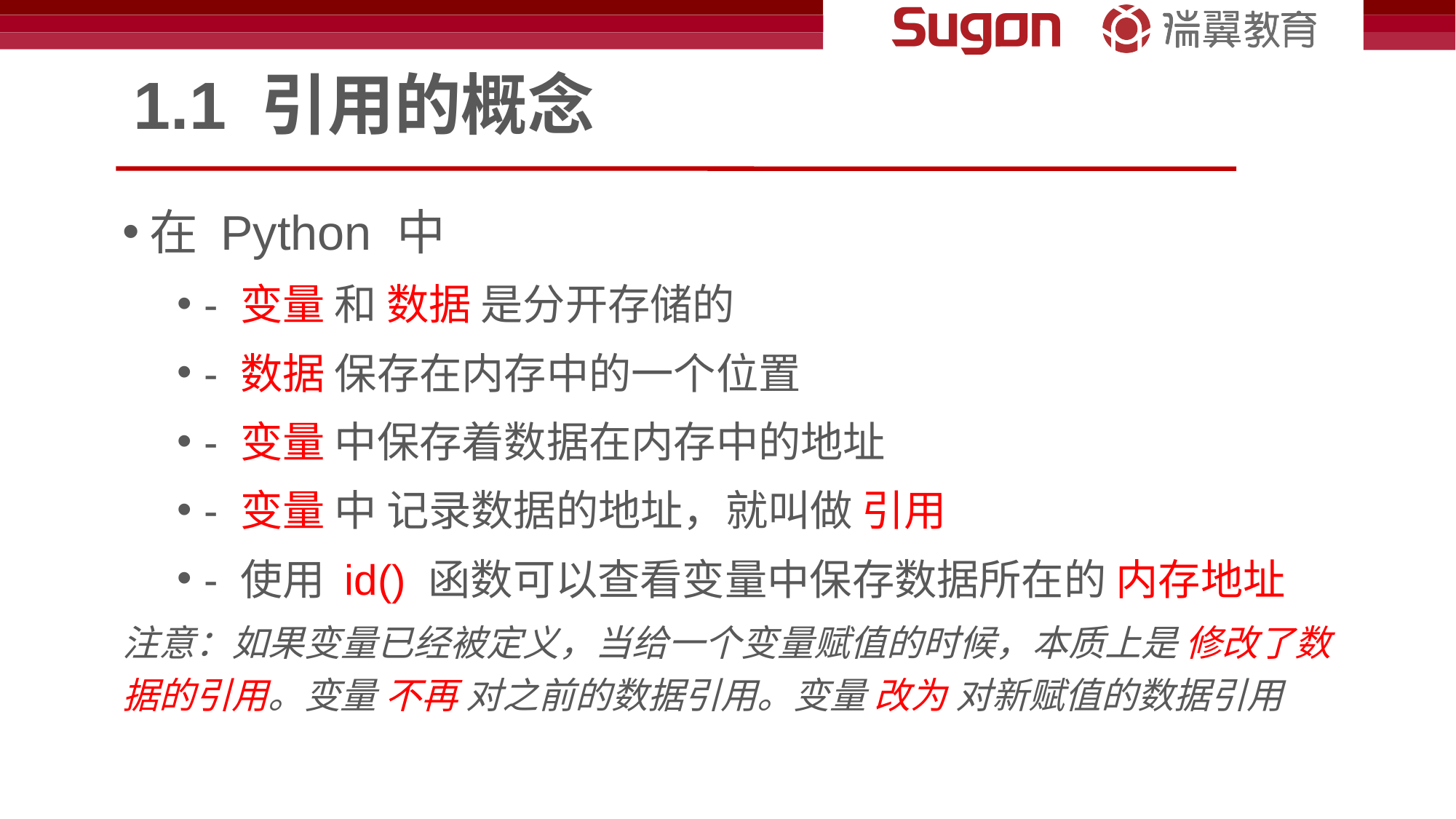

# 1.1 引用的概念
在 Python 中
- 变量 和 数据 是分开存储的
- 数据 保存在内存中的一个位置
- 变量 中保存着数据在内存中的地址
- 变量 中 记录数据的地址，就叫做 引用
- 使用 id() 函数可以查看变量中保存数据所在的 内存地址
注意：如果变量已经被定义，当给一个变量赋值的时候，本质上是 修改了数据的引用。变量 不再 对之前的数据引用。变量 改为 对新赋值的数据引用